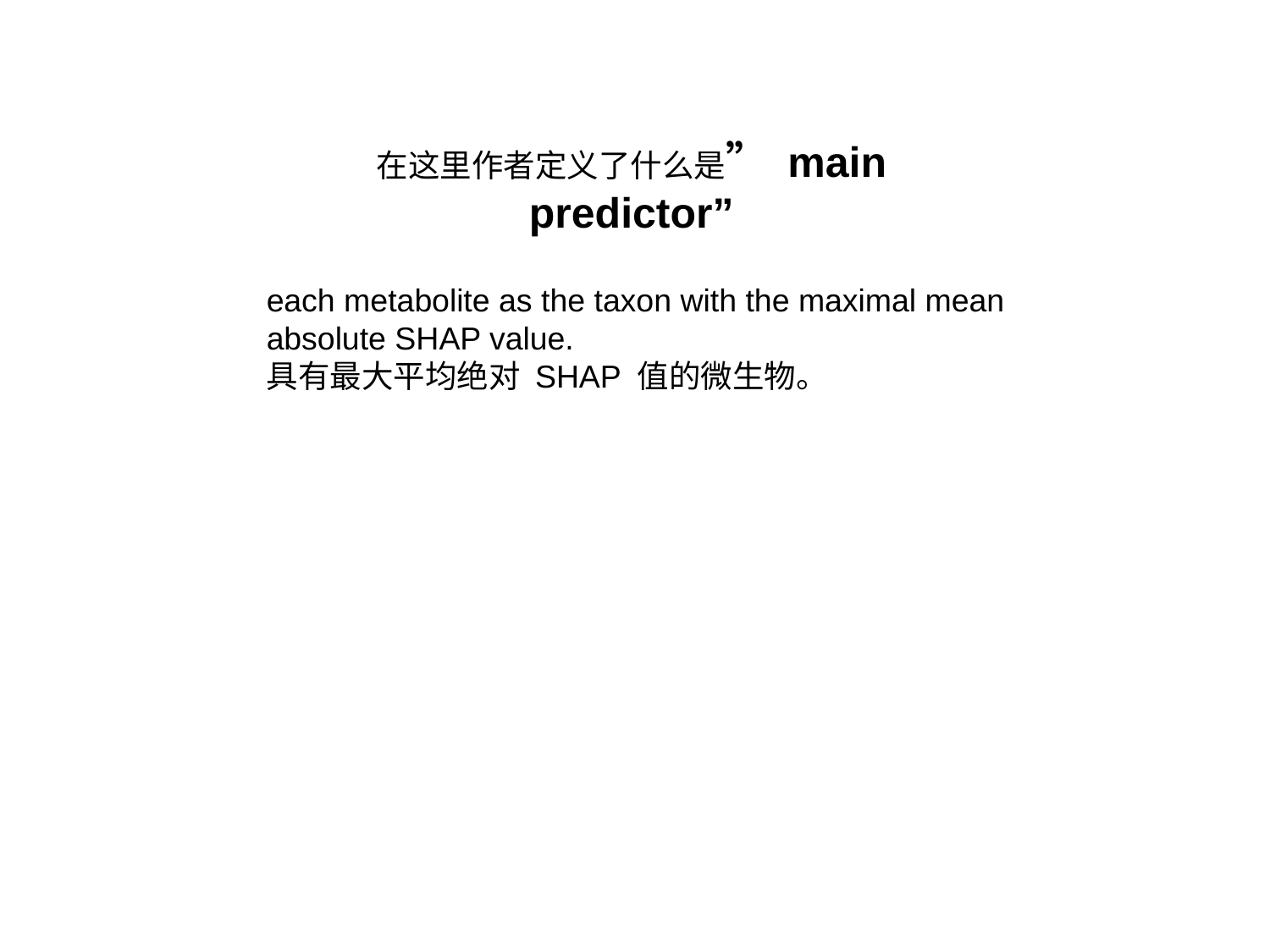

在这里作者定义了什么是” main predictor”
each metabolite as the taxon with the maximal mean absolute SHAP value.
具有最大平均绝对 SHAP 值的微生物。